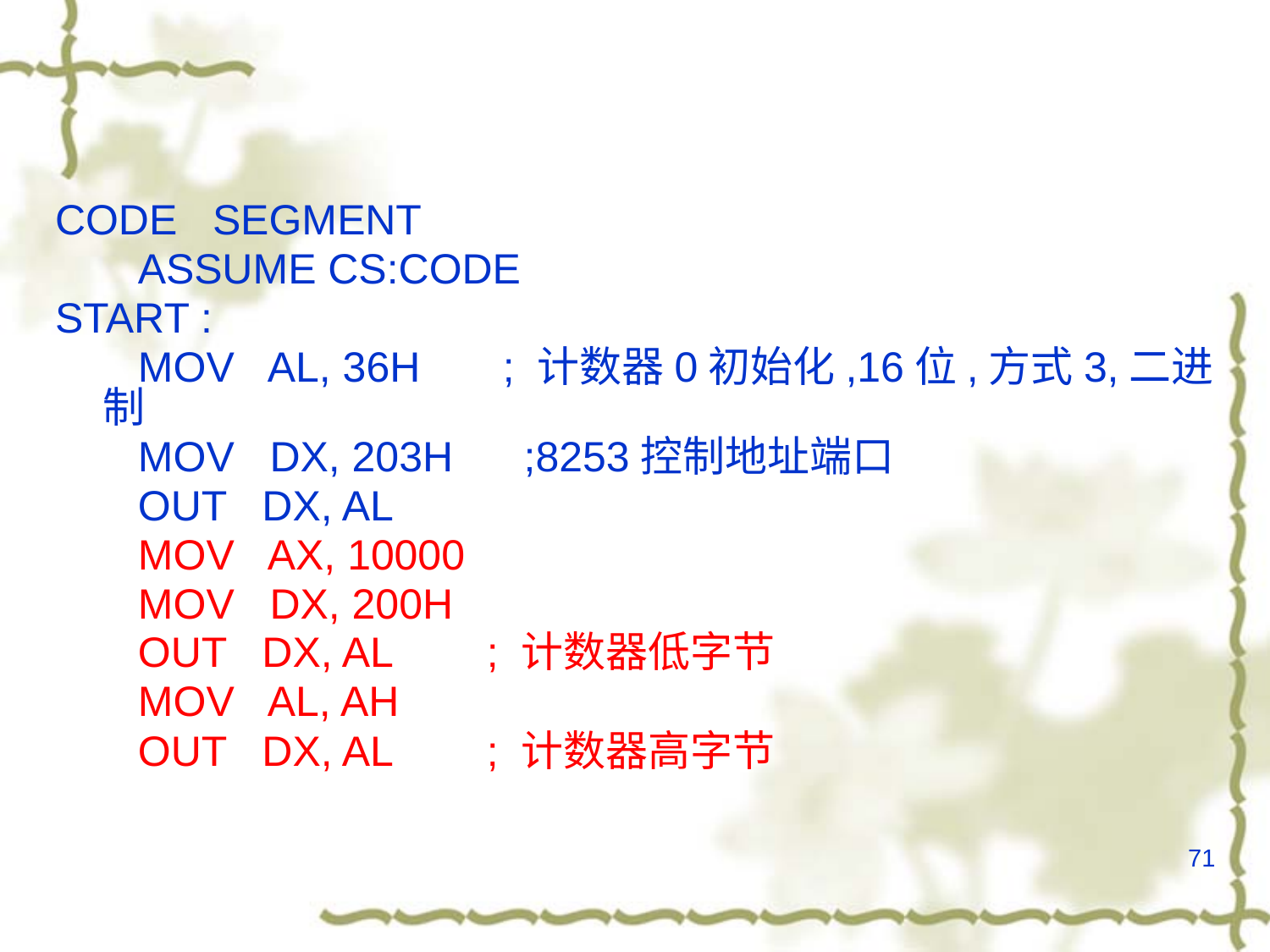

#
CODE   SEGMENT
       ASSUME CS:CODE
START :
       MOV   AL, 36H       ; 计数器0初始化,16位,方式3,二进制
       MOV   DX, 203H      ;8253控制地址端口
       OUT   DX, AL
       MOV   AX, 10000
       MOV   DX, 200H
       OUT   DX, AL        ; 计数器低字节
       MOV   AL, AH
       OUT   DX, AL        ; 计数器高字节

71